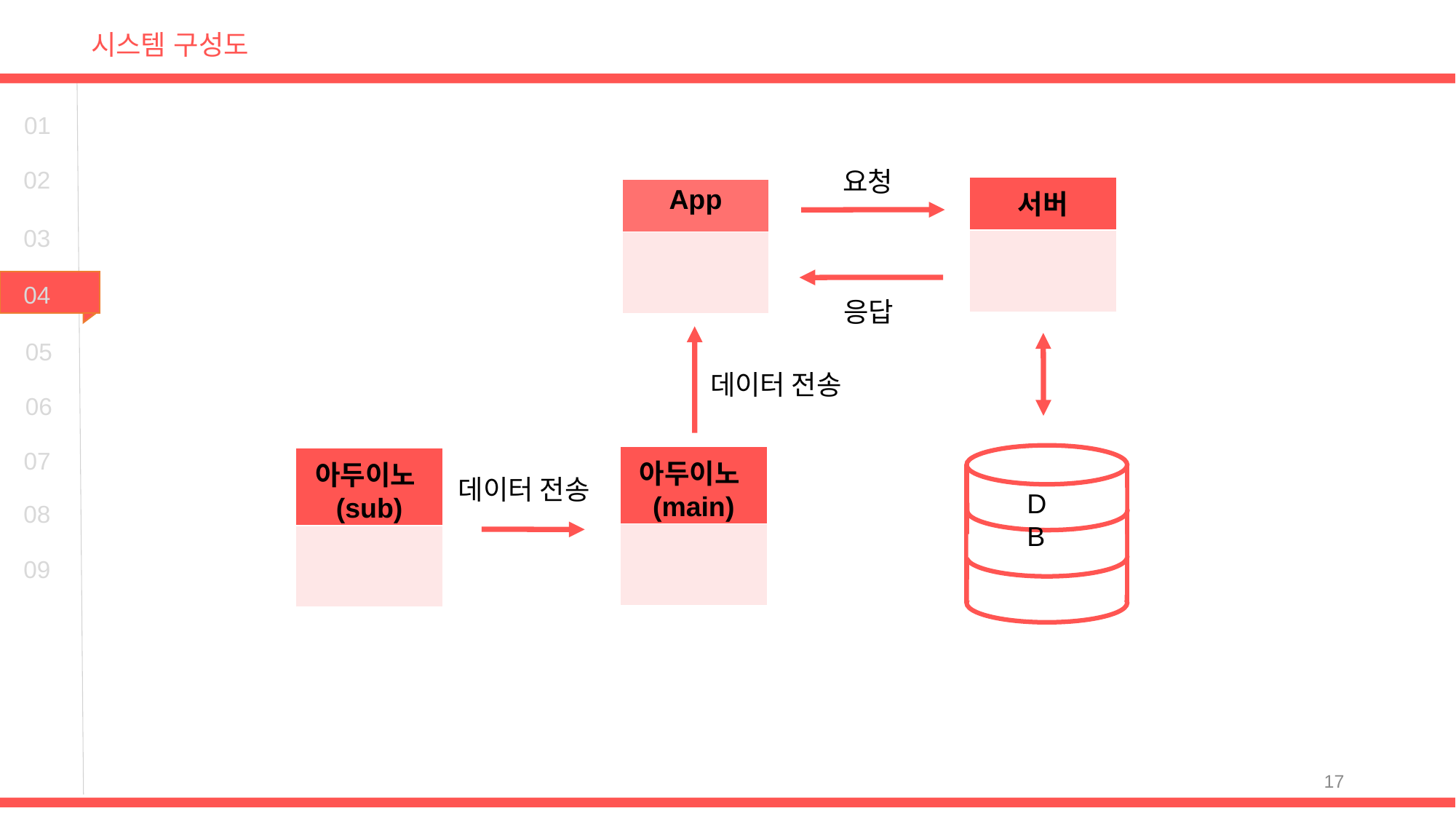

시스템 구성도

01
요청
02
| 서버 |
| --- |
|  |
| App |
| --- |
|  |
03

04
응답
05
데이터 전송
06
07

| 아두이노(main) |
| --- |
|  |
| 아두이노(sub) |
| --- |
|  |
데이터 전송
DB
08
09
17